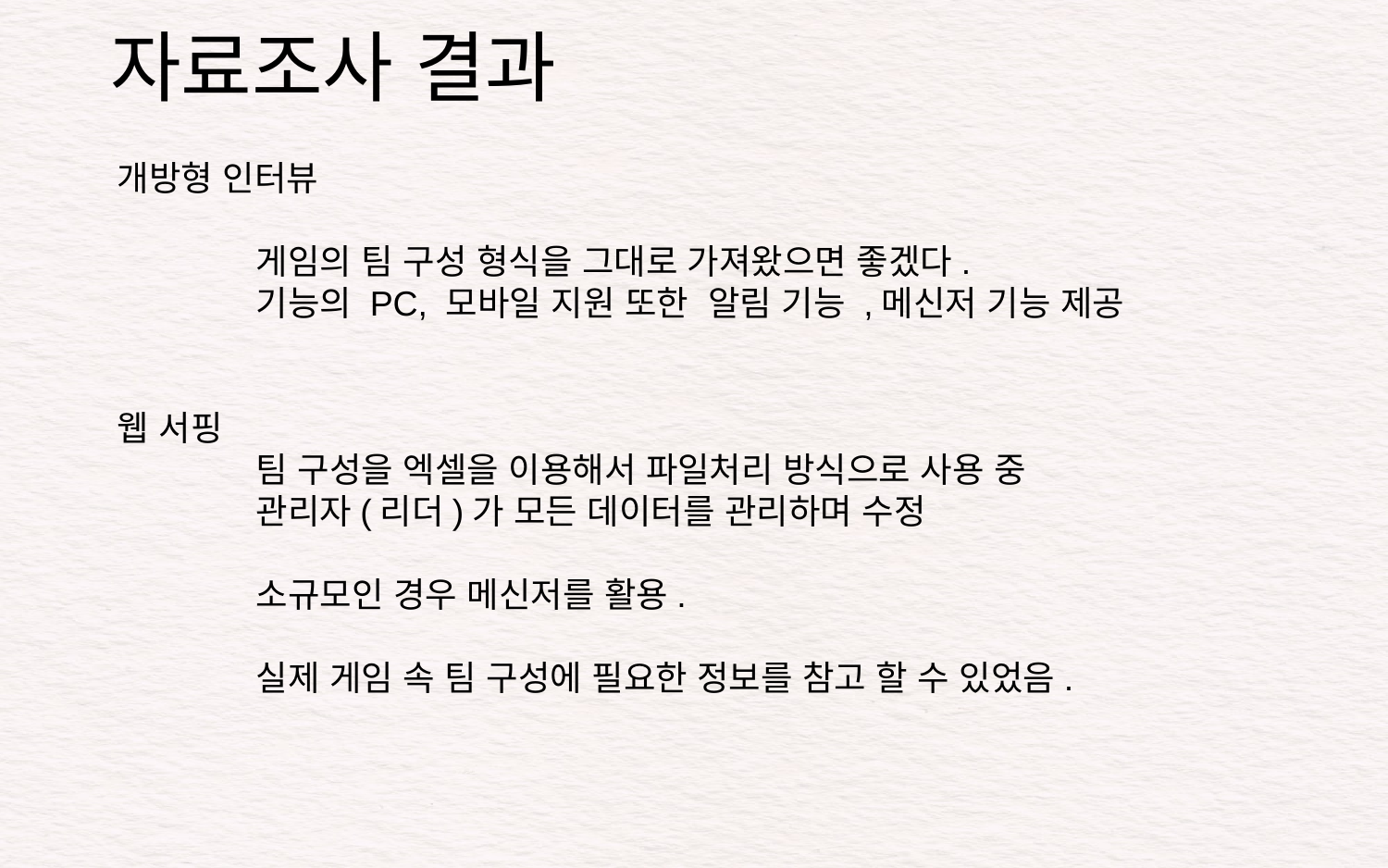

자료조사 결과
개방형 인터뷰

	게임의 팀 구성 형식을 그대로 가져왔으면 좋겠다.
	기능의 PC, 모바일 지원 또한  알림 기능 ,메신저 기능 제공

웹 서핑
	팀 구성을 엑셀을 이용해서 파일처리 방식으로 사용 중
	관리자(리더)가 모든 데이터를 관리하며 수정

	소규모인 경우 메신저를 활용.

	실제 게임 속 팀 구성에 필요한 정보를 참고 할 수 있었음.